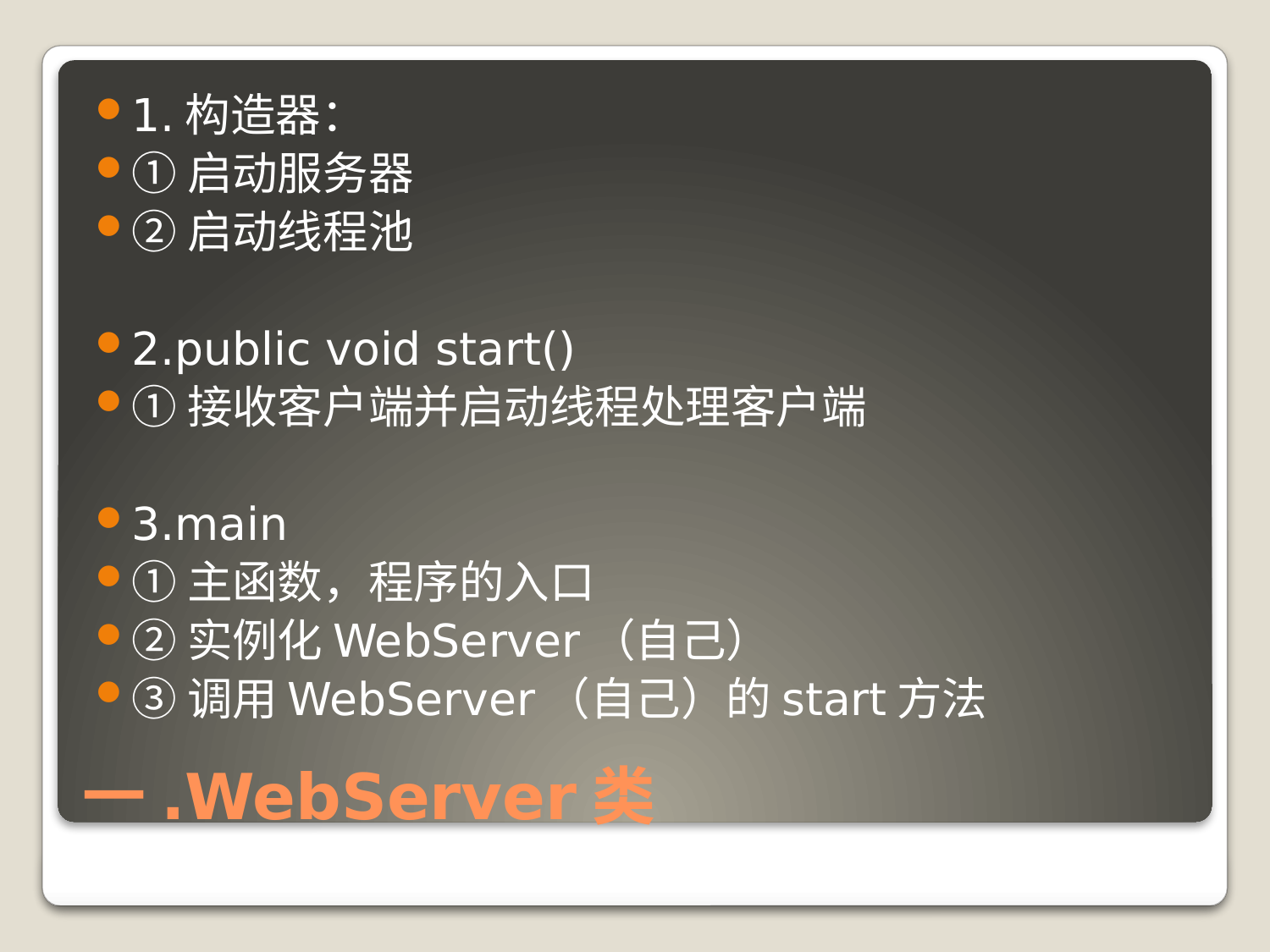

1.构造器：
①启动服务器
②启动线程池

2.public void start()
①接收客户端并启动线程处理客户端

3.main
①主函数，程序的入口
②实例化WebServer（自己）
③调用WebServer（自己）的start方法
# 一.WebServer类